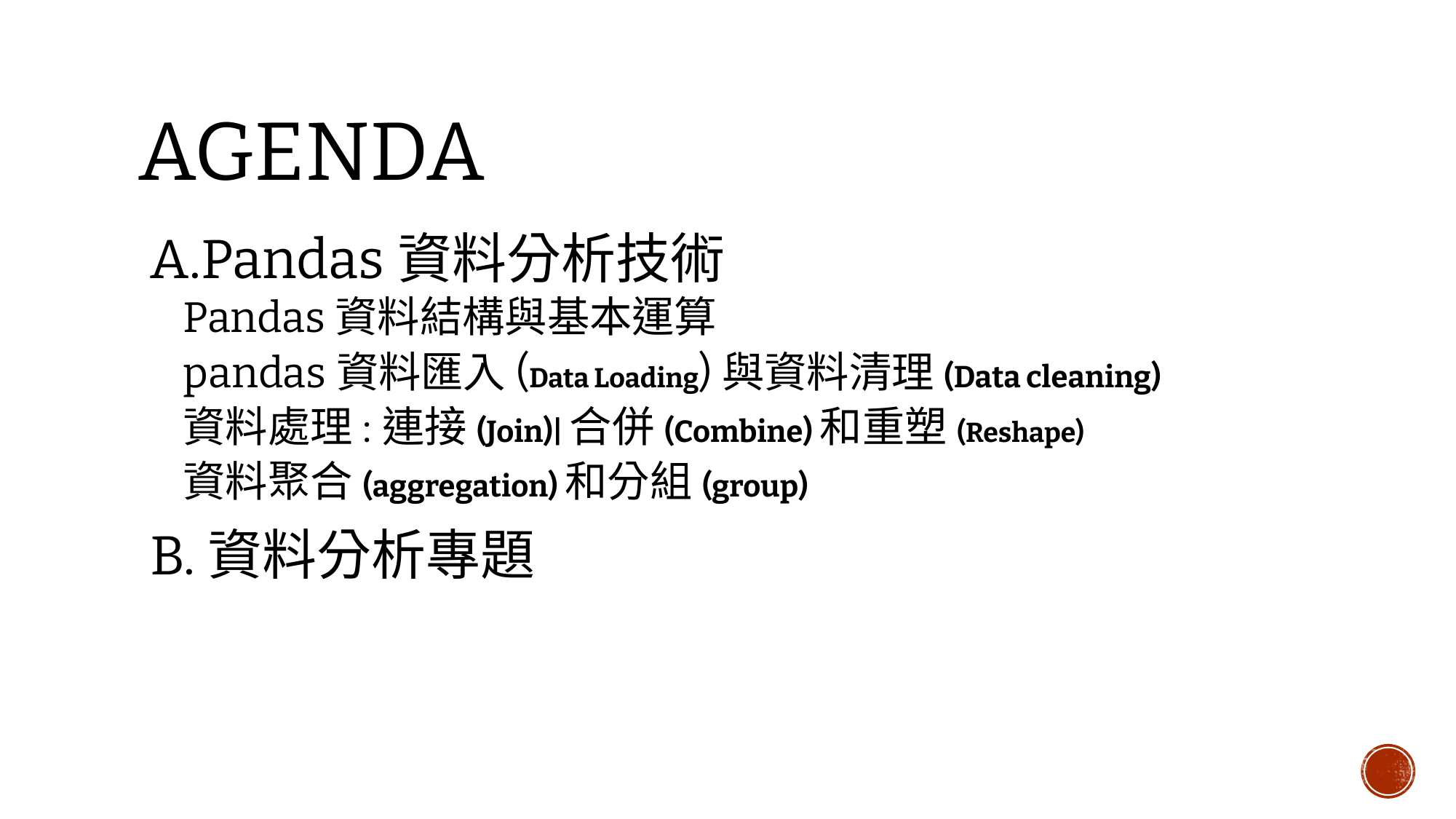

# AGENDA
A.Pandas資料分析技術
Pandas資料結構與基本運算
pandas資料匯入(Data Loading)與資料清理(Data cleaning)
資料處理:連接(Join)|合併(Combine)和重塑(Reshape)
資料聚合(aggregation)和分組(group)
B.資料分析專題